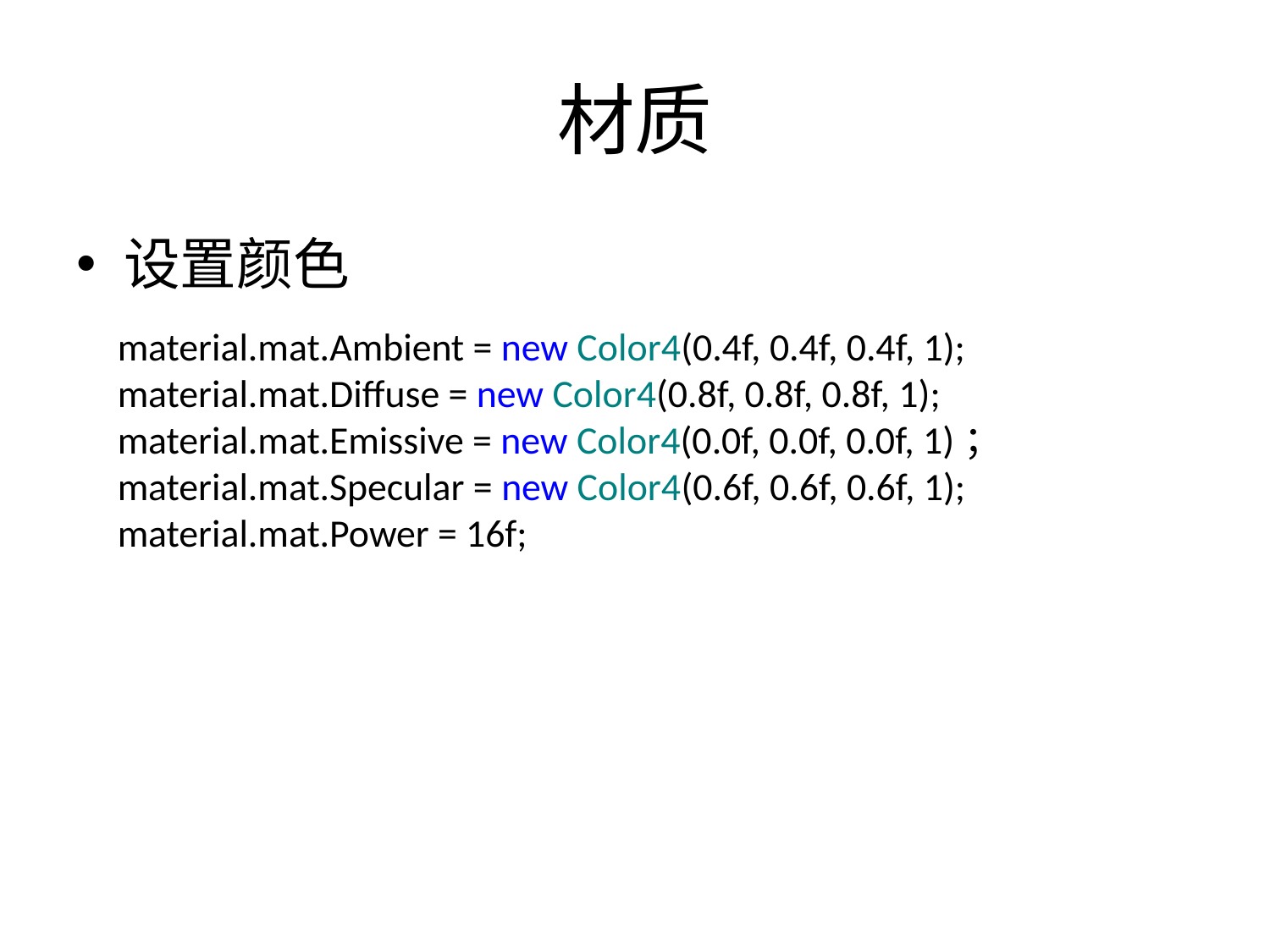

# 材质
设置颜色

material.mat.Ambient = new Color4(0.4f, 0.4f, 0.4f, 1);
material.mat.Diffuse = new Color4(0.8f, 0.8f, 0.8f, 1);
material.mat.Emissive = new Color4(0.0f, 0.0f, 0.0f, 1)；
material.mat.Specular = new Color4(0.6f, 0.6f, 0.6f, 1);
material.mat.Power = 16f;